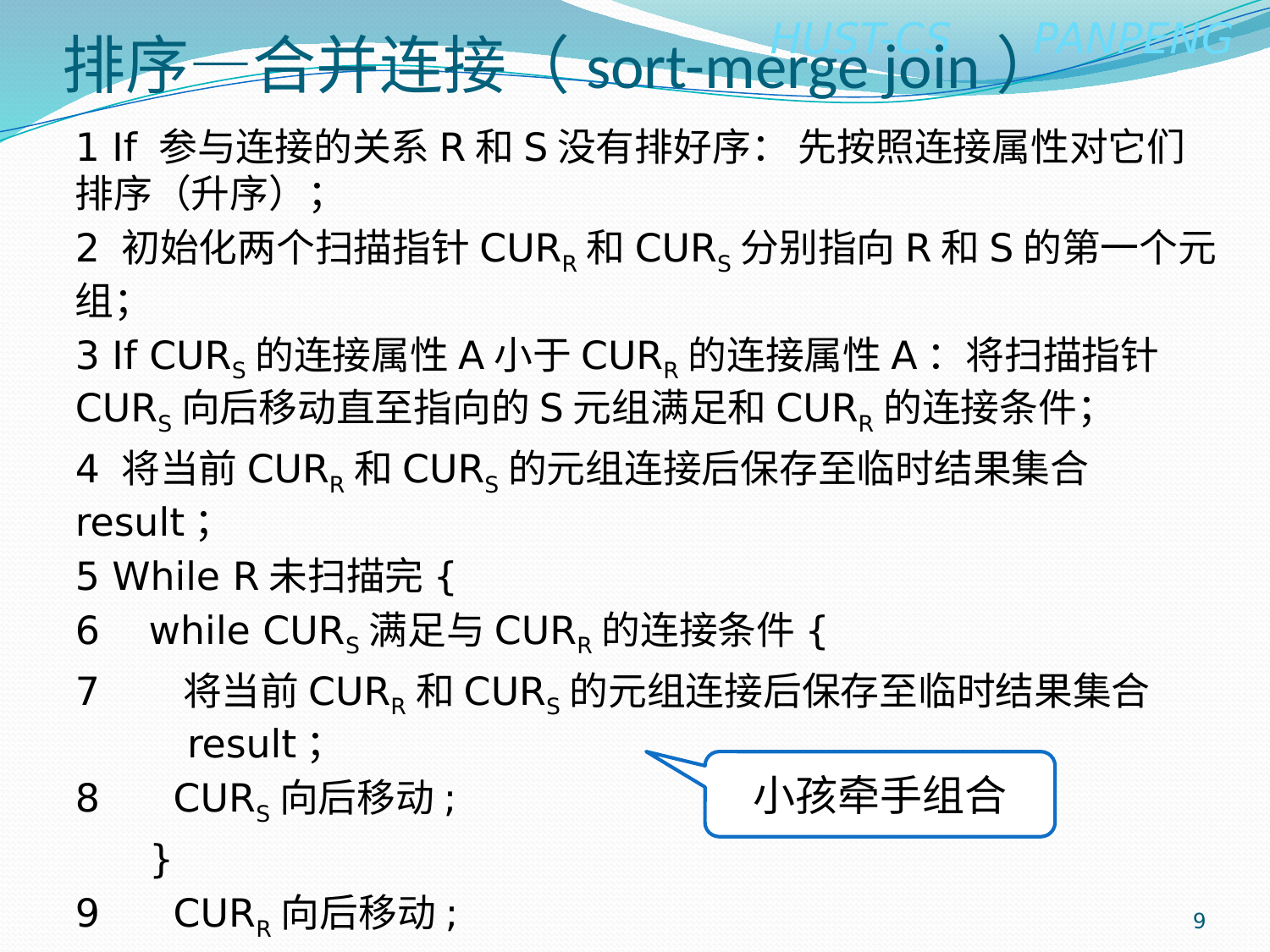

# 排序—合并连接（sort-merge join）
1 If 参与连接的关系R和S没有排好序： 先按照连接属性对它们排序（升序）；
2 初始化两个扫描指针CURR和CURS分别指向R和S的第一个元组；
3 If CURS的连接属性A小于CURR的连接属性A：将扫描指针CURS向后移动直至指向的S元组满足和CURR的连接条件；
4 将当前CURR和CURS的元组连接后保存至临时结果集合result；
5 While R未扫描完{
6    while CURS满足与CURR的连接条件{
7      将当前CURR和CURS的元组连接后保存至临时结果集合result；
8      CURS向后移动;
      }
9      CURR向后移动;
   }
10 Return result;
小孩牵手组合
9